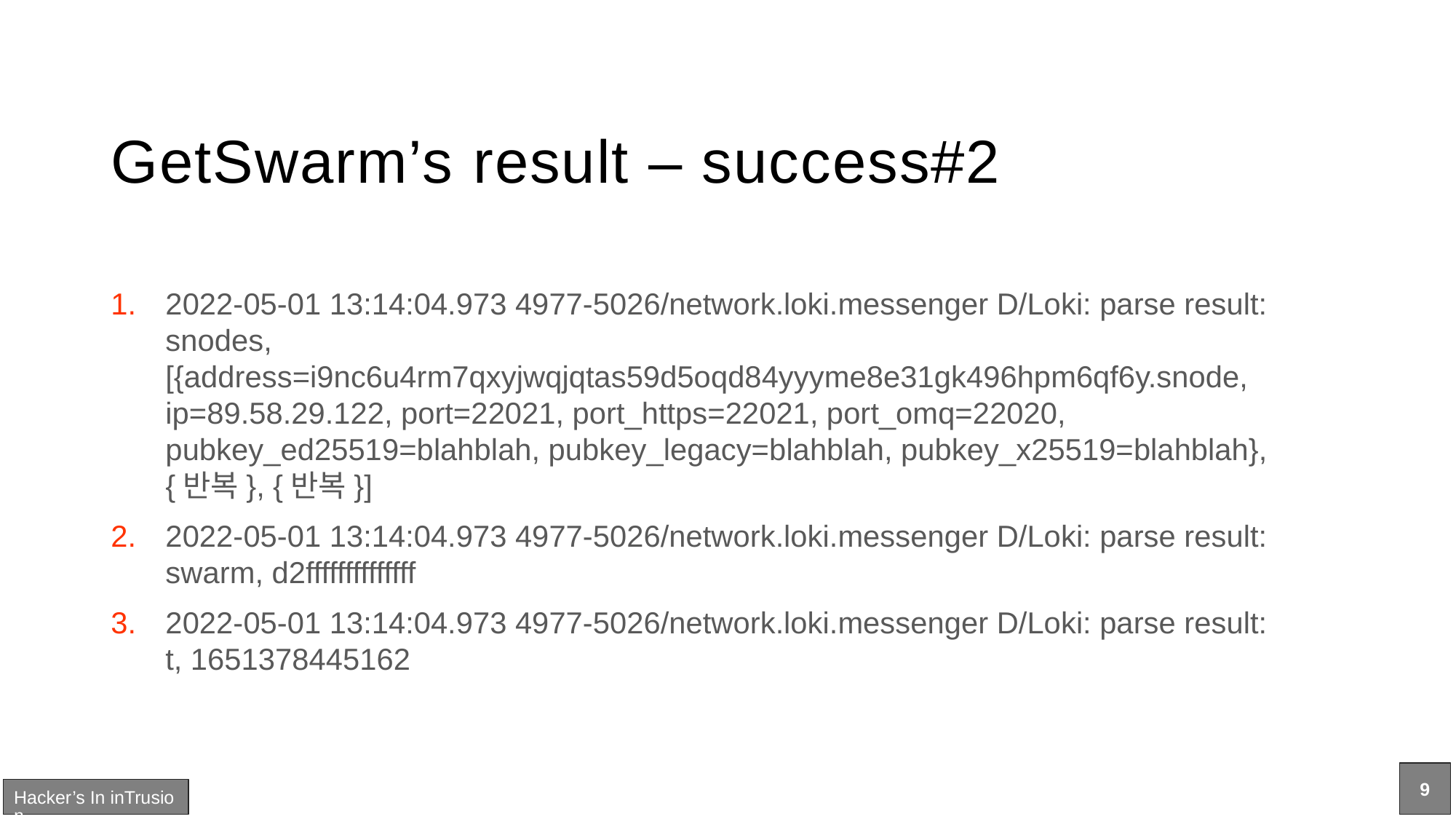

# GetSwarm’s result – success#2
2022-05-01 13:14:04.973 4977-5026/network.loki.messenger D/Loki: parse result: snodes, [{address=i9nc6u4rm7qxyjwqjqtas59d5oqd84yyyme8e31gk496hpm6qf6y.snode, ip=89.58.29.122, port=22021, port_https=22021, port_omq=22020, pubkey_ed25519=blahblah, pubkey_legacy=blahblah, pubkey_x25519=blahblah}, {반복}, {반복}]
2022-05-01 13:14:04.973 4977-5026/network.loki.messenger D/Loki: parse result: swarm, d2ffffffffffffff
2022-05-01 13:14:04.973 4977-5026/network.loki.messenger D/Loki: parse result: t, 1651378445162
9
Hacker’s In inTrusion